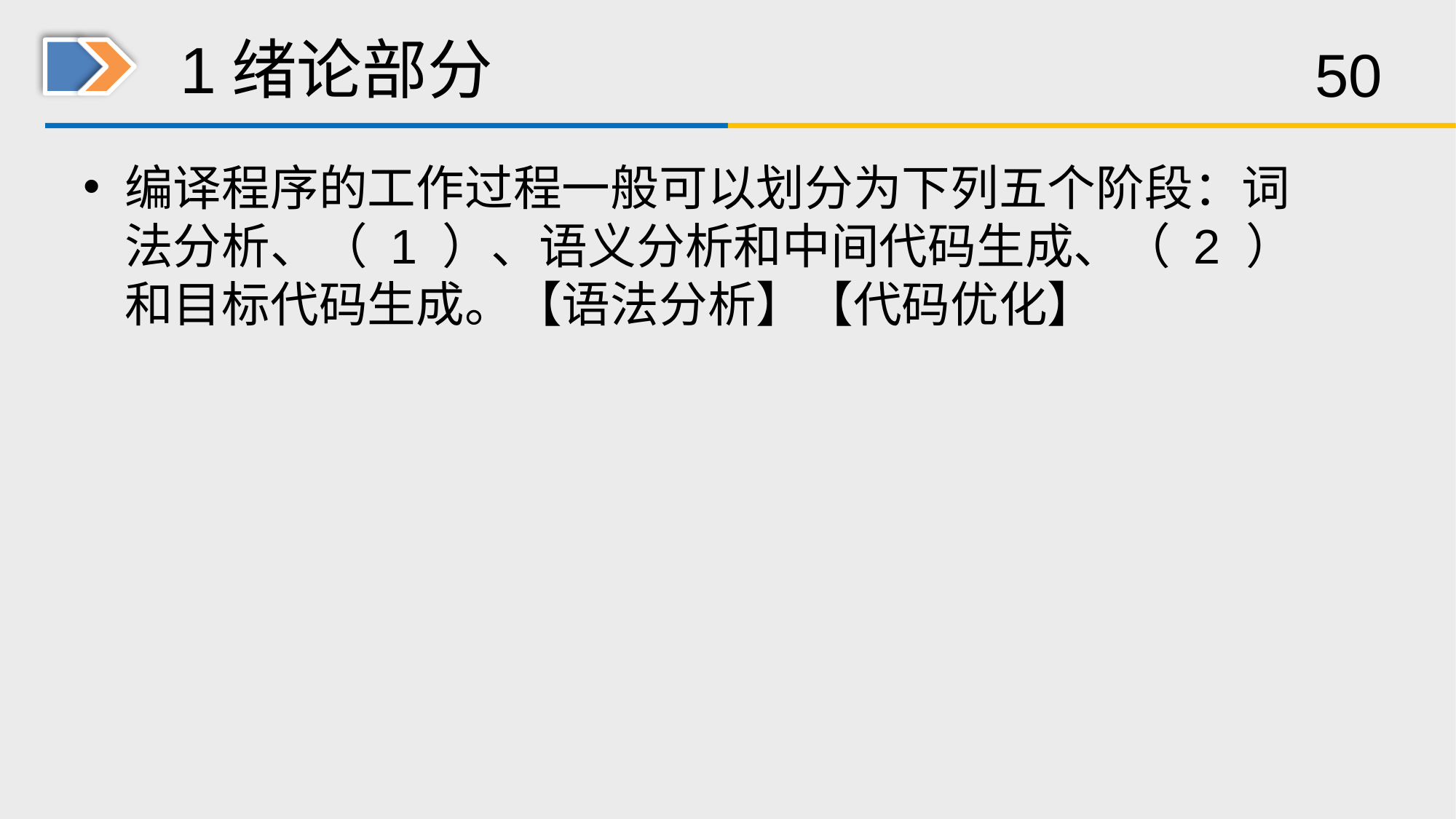

# 1绪论部分
50
编译程序的工作过程一般可以划分为下列五个阶段：词法分析、（ 1 ）、语义分析和中间代码生成、（ 2 ）和目标代码生成。【语法分析】【代码优化】